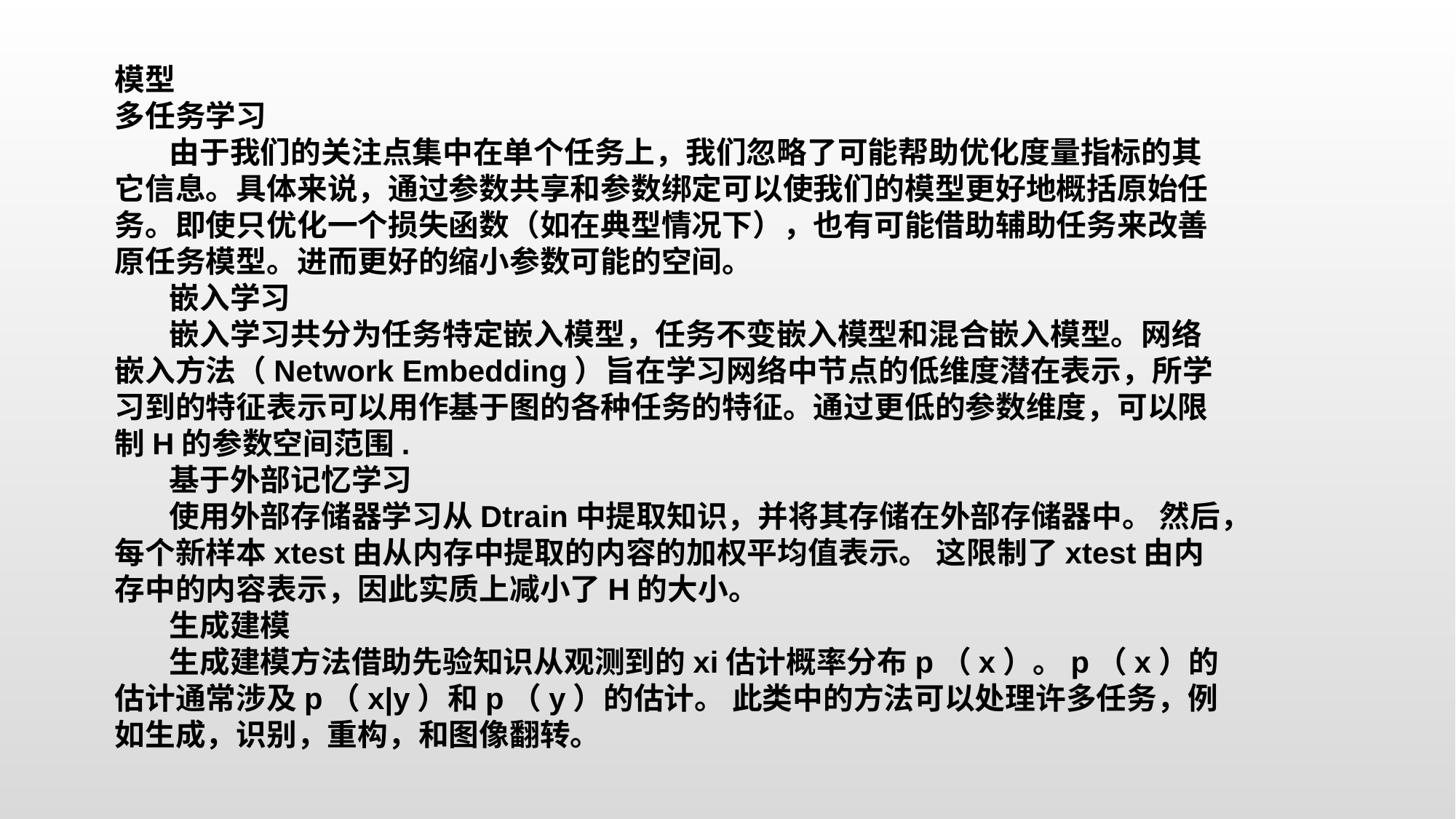

模型
多任务学习
由于我们的关注点集中在单个任务上，我们忽略了可能帮助优化度量指标的其它信息。具体来说，通过参数共享和参数绑定可以使我们的模型更好地概括原始任务。即使只优化一个损失函数（如在典型情况下），也有可能借助辅助任务来改善原任务模型。进而更好的缩小参数可能的空间。
嵌入学习
嵌入学习共分为任务特定嵌入模型，任务不变嵌入模型和混合嵌入模型。网络嵌入方法（Network Embedding）旨在学习网络中节点的低维度潜在表示，所学习到的特征表示可以用作基于图的各种任务的特征。通过更低的参数维度，可以限制H的参数空间范围.
基于外部记忆学习
使用外部存储器学习从Dtrain中提取知识，并将其存储在外部存储器中。 然后，每个新样本xtest由从内存中提取的内容的加权平均值表示。 这限制了xtest由内存中的内容表示，因此实质上减小了H的大小。
生成建模
生成建模方法借助先验知识从观测到的xi估计概率分布p（x）。p（x）的估计通常涉及p（x|y）和p（y）的估计。 此类中的方法可以处理许多任务，例如生成，识别，重构，和图像翻转。